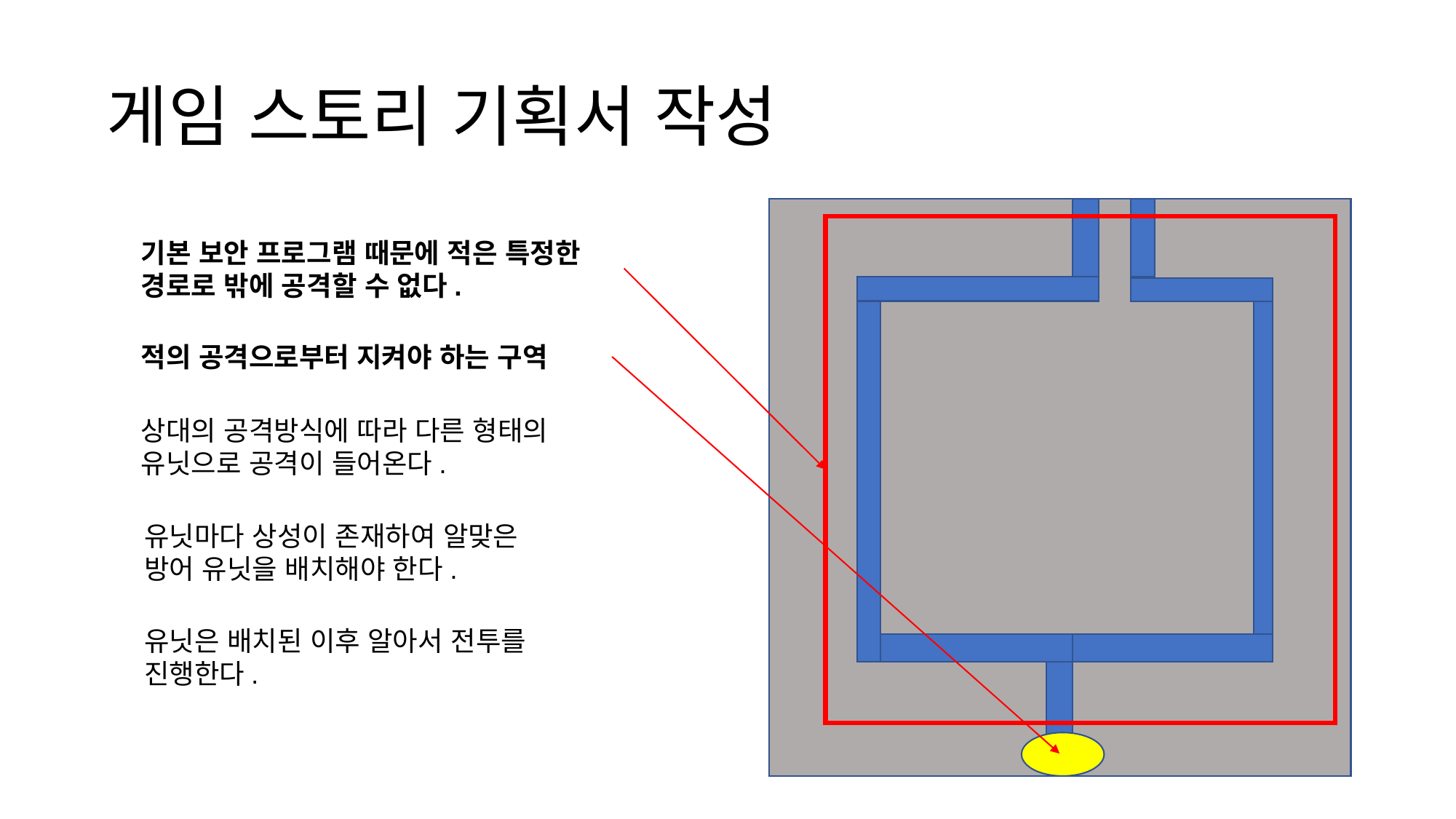

# 게임 스토리 기획서 작성

기본 보안 프로그램 때문에 적은 특정한 경로로 밖에 공격할 수 없다.

적의 공격으로부터 지켜야 하는 구역
상대의 공격방식에 따라 다른 형태의 유닛으로 공격이 들어온다.
유닛마다 상성이 존재하여 알맞은 방어 유닛을 배치해야 한다.
유닛은 배치된 이후 알아서 전투를 진행한다.